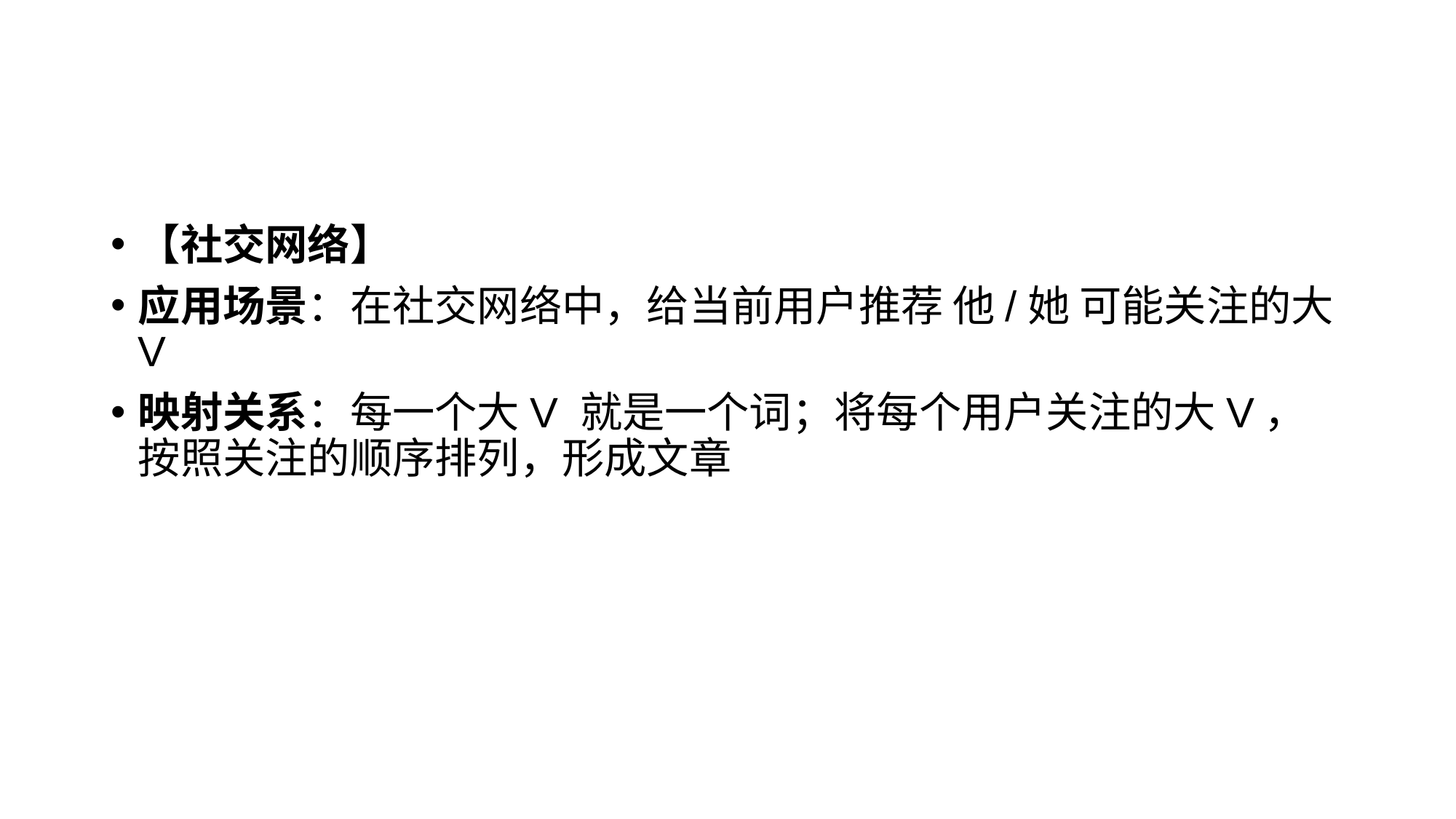

#
【社交网络】
应用场景：在社交网络中，给当前用户推荐 他/她 可能关注的大V
映射关系：每一个大V 就是一个词；将每个用户关注的大V，按照关注的顺序排列，形成文章